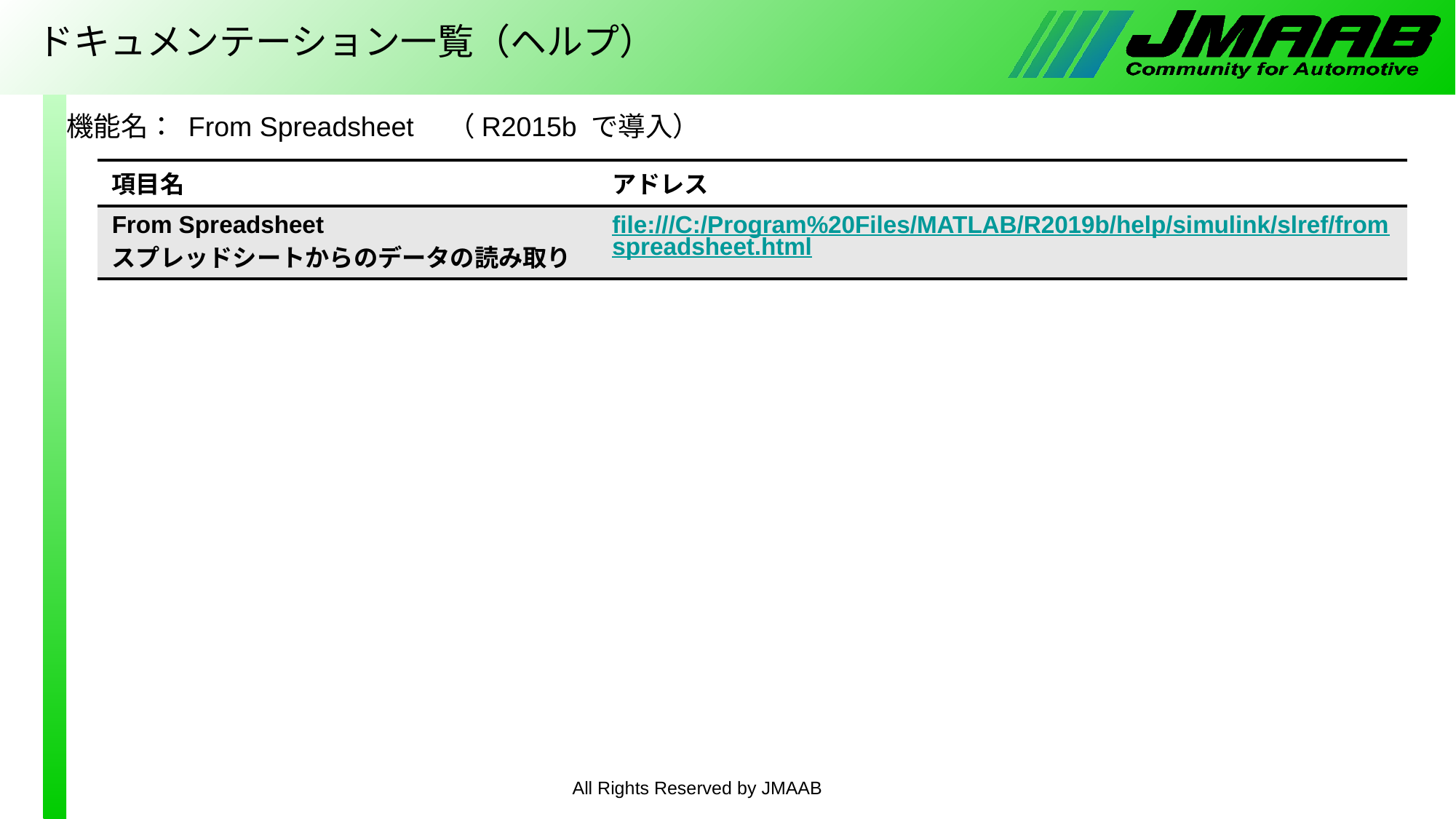

# ドキュメンテーション一覧（ヘルプ）
機能名： From Spreadsheet　（R2015b で導入）
| 項目名 | アドレス |
| --- | --- |
| From Spreadsheet スプレッドシートからのデータの読み取り | file:///C:/Program%20Files/MATLAB/R2019b/help/simulink/slref/fromspreadsheet.html |